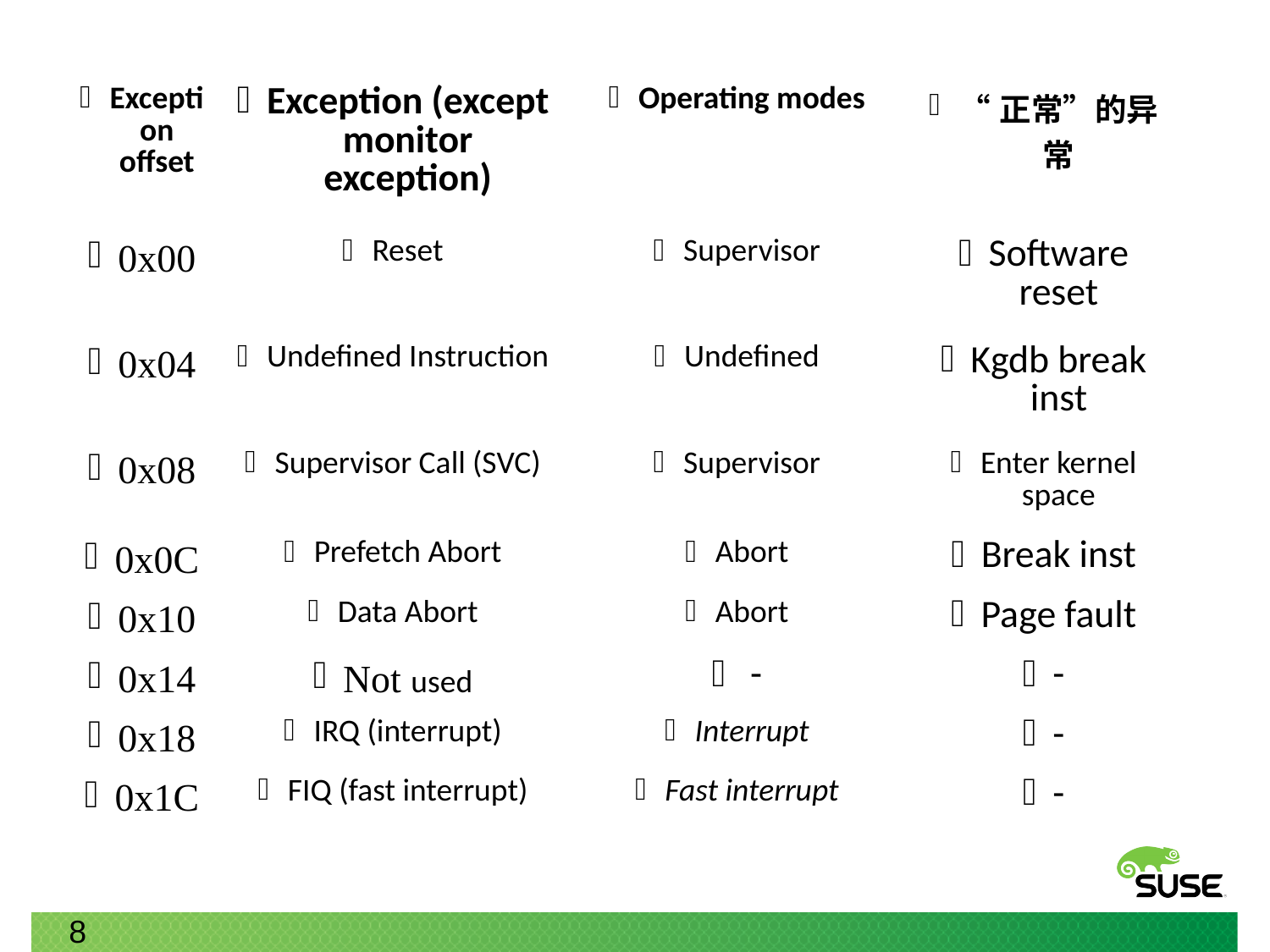

| Exception offset | Exception (except monitor exception) | Operating modes | “正常”的异常 |
| --- | --- | --- | --- |
| 0x00 | Reset | Supervisor | Software reset |
| 0x04 | Undefined Instruction | Undefined | Kgdb break inst |
| 0x08 | Supervisor Call (SVC) | Supervisor | Enter kernel space |
| 0x0C | Prefetch Abort | Abort | Break inst |
| 0x10 | Data Abort | Abort | Page fault |
| 0x14 | Not used | - | - |
| 0x18 | IRQ (interrupt) | Interrupt | - |
| 0x1C | FIQ (fast interrupt) | Fast interrupt | - |